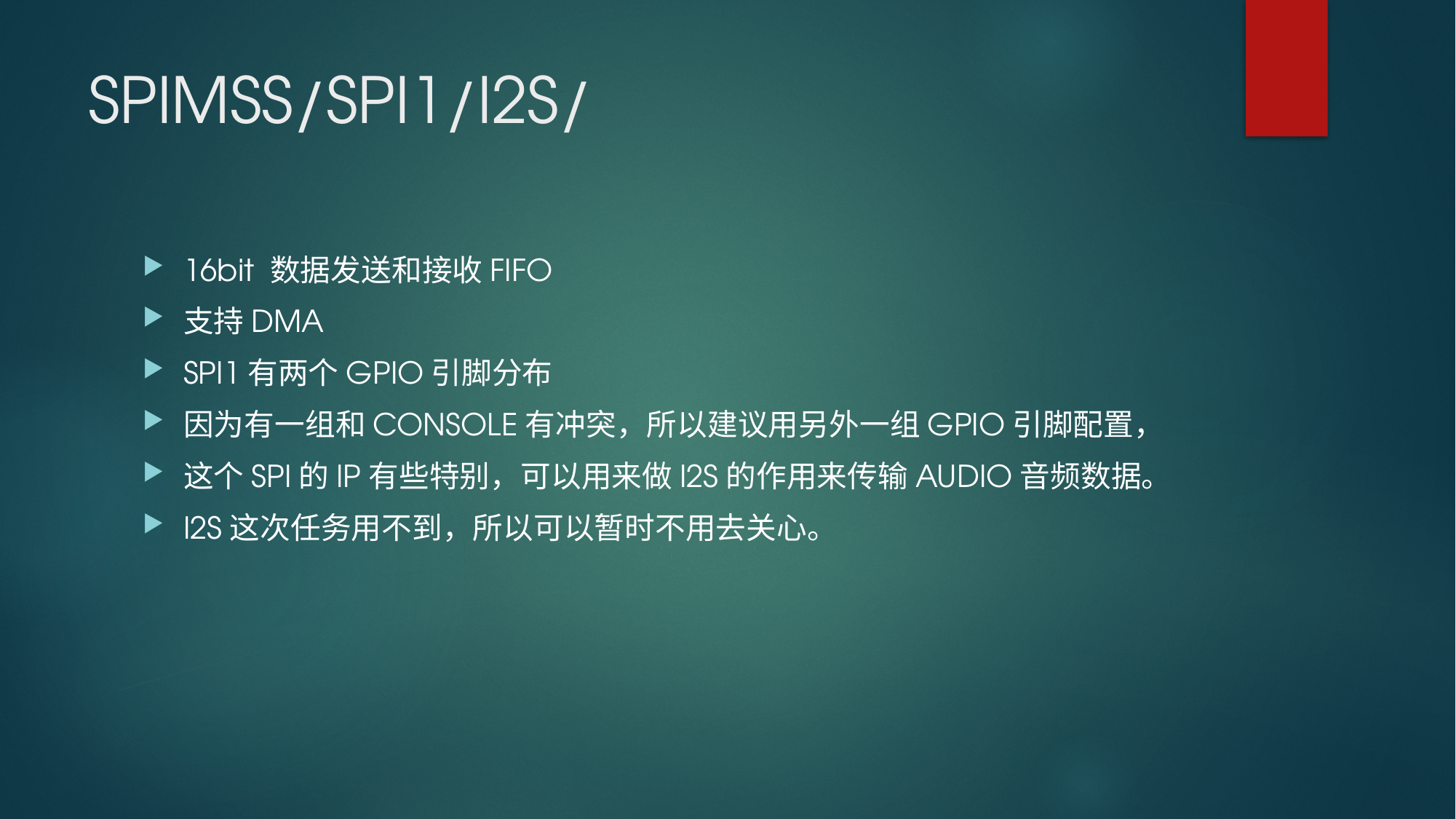

# SPIMSS/SPI1/I2S/
16bit 数据发送和接收FIFO
支持DMA
SPI1有两个GPIO引脚分布
因为有一组和CONSOLE有冲突，所以建议用另外一组GPIO引脚配置，
这个SPI的IP有些特别，可以用来做I2S的作用来传输AUDIO音频数据。
I2S这次任务用不到，所以可以暂时不用去关心。